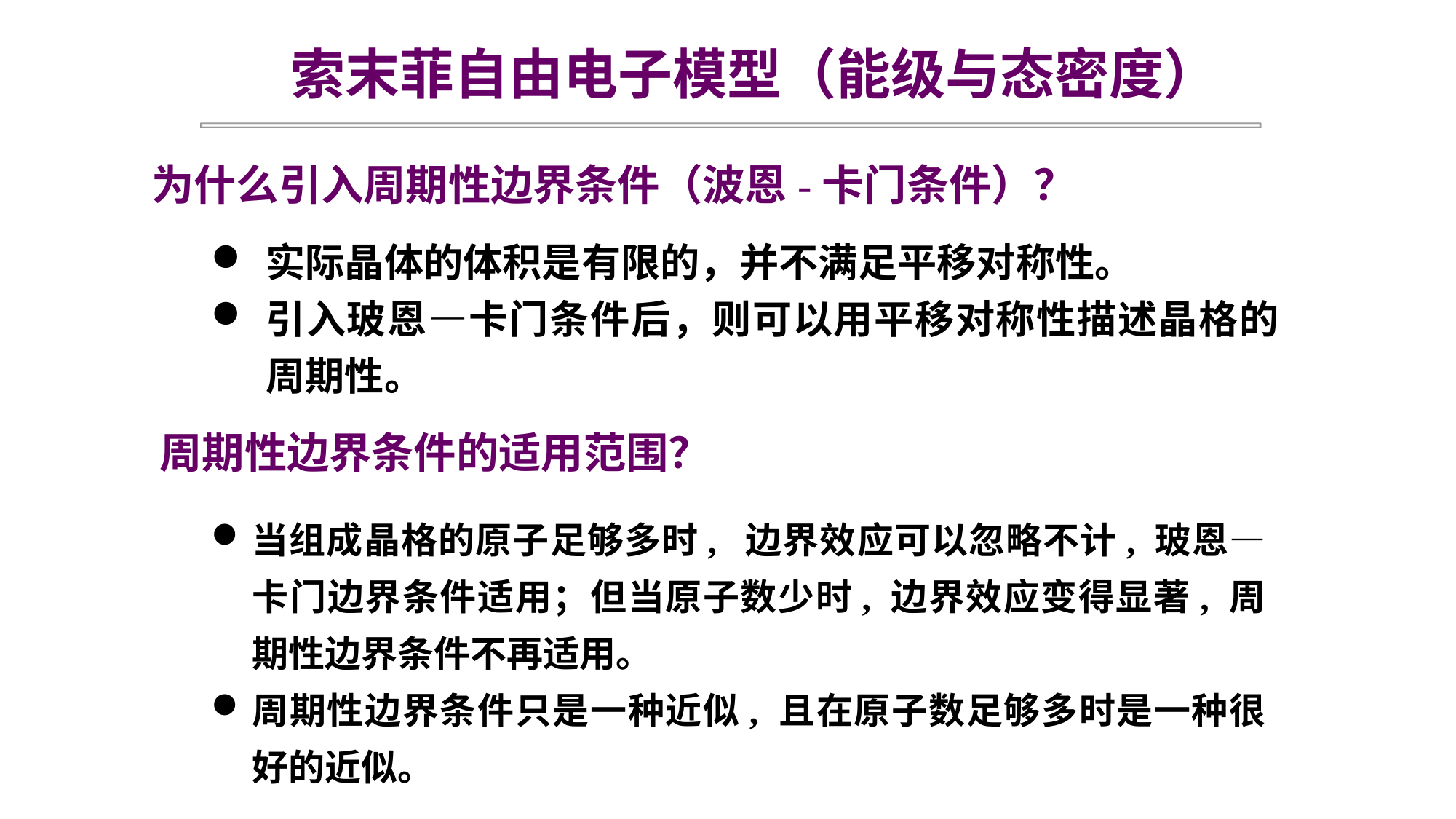

索末菲自由电子模型（能级与态密度）

为什么引入周期性边界条件（波恩-卡门条件）？
实际晶体的体积是有限的，并不满足平移对称性。
引入玻恩—卡门条件后，则可以用平移对称性描述晶格的周期性。
周期性边界条件的适用范围？
当组成晶格的原子足够多时,  边界效应可以忽略不计, 玻恩—卡门边界条件适用；但当原子数少时, 边界效应变得显著, 周期性边界条件不再适用。
周期性边界条件只是一种近似, 且在原子数足够多时是一种很好的近似。